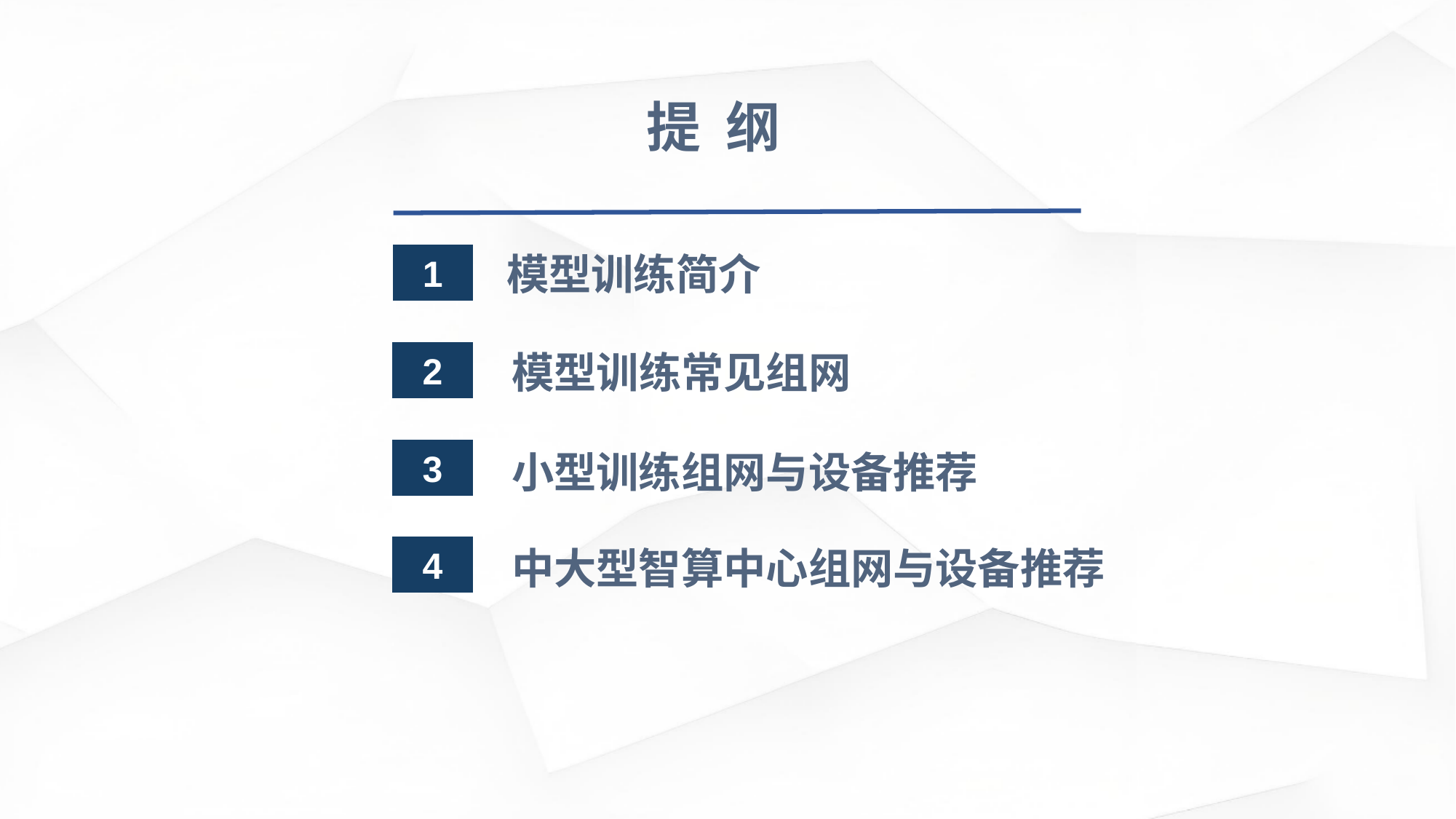

提  纲
模型训练简介
1
模型训练常见组网
2
3
小型训练组网与设备推荐
中大型智算中心组网与设备推荐
4